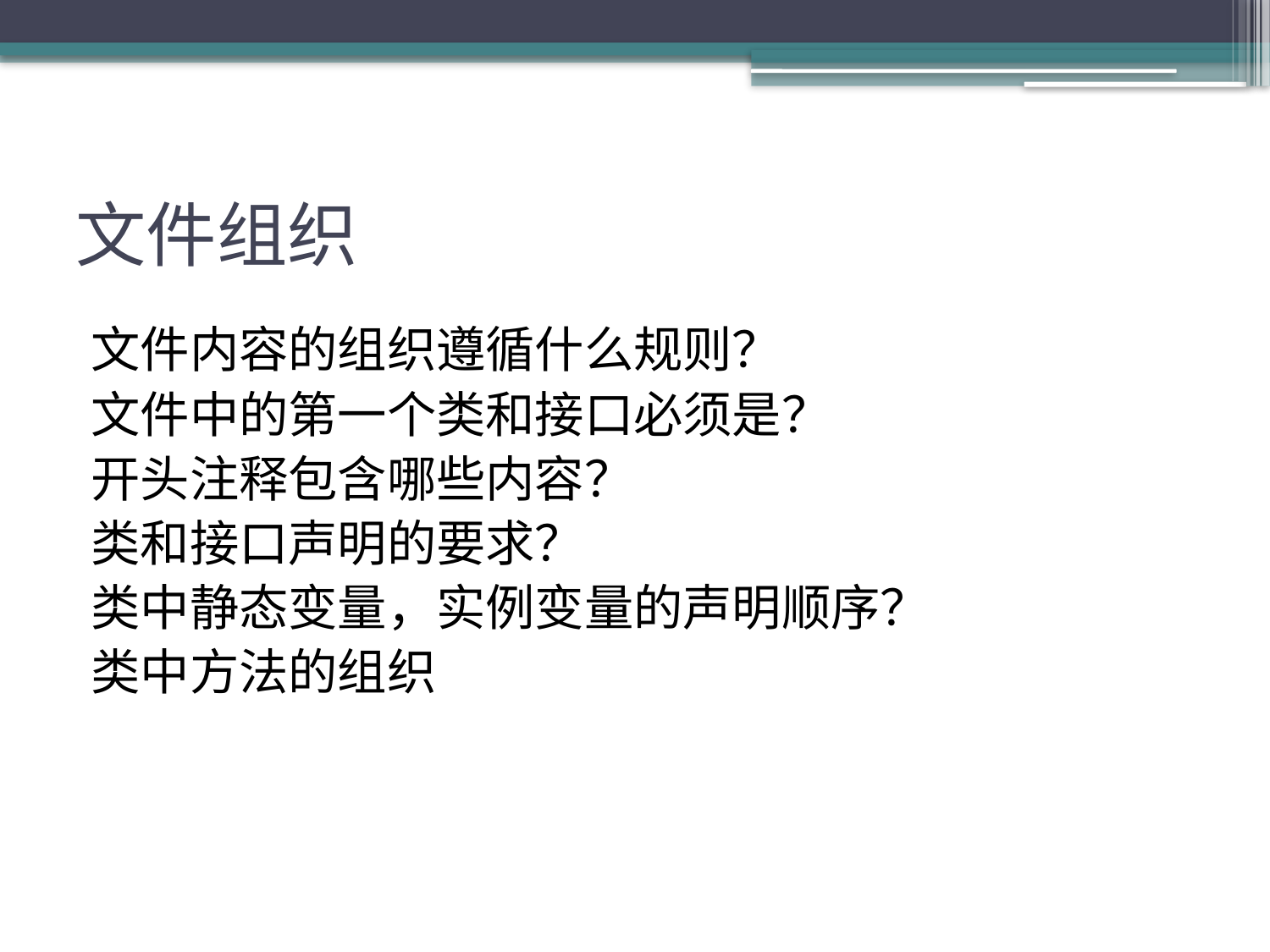

# 文件组织
文件内容的组织遵循什么规则？
文件中的第一个类和接口必须是？
开头注释包含哪些内容？
类和接口声明的要求？
类中静态变量，实例变量的声明顺序？
类中方法的组织